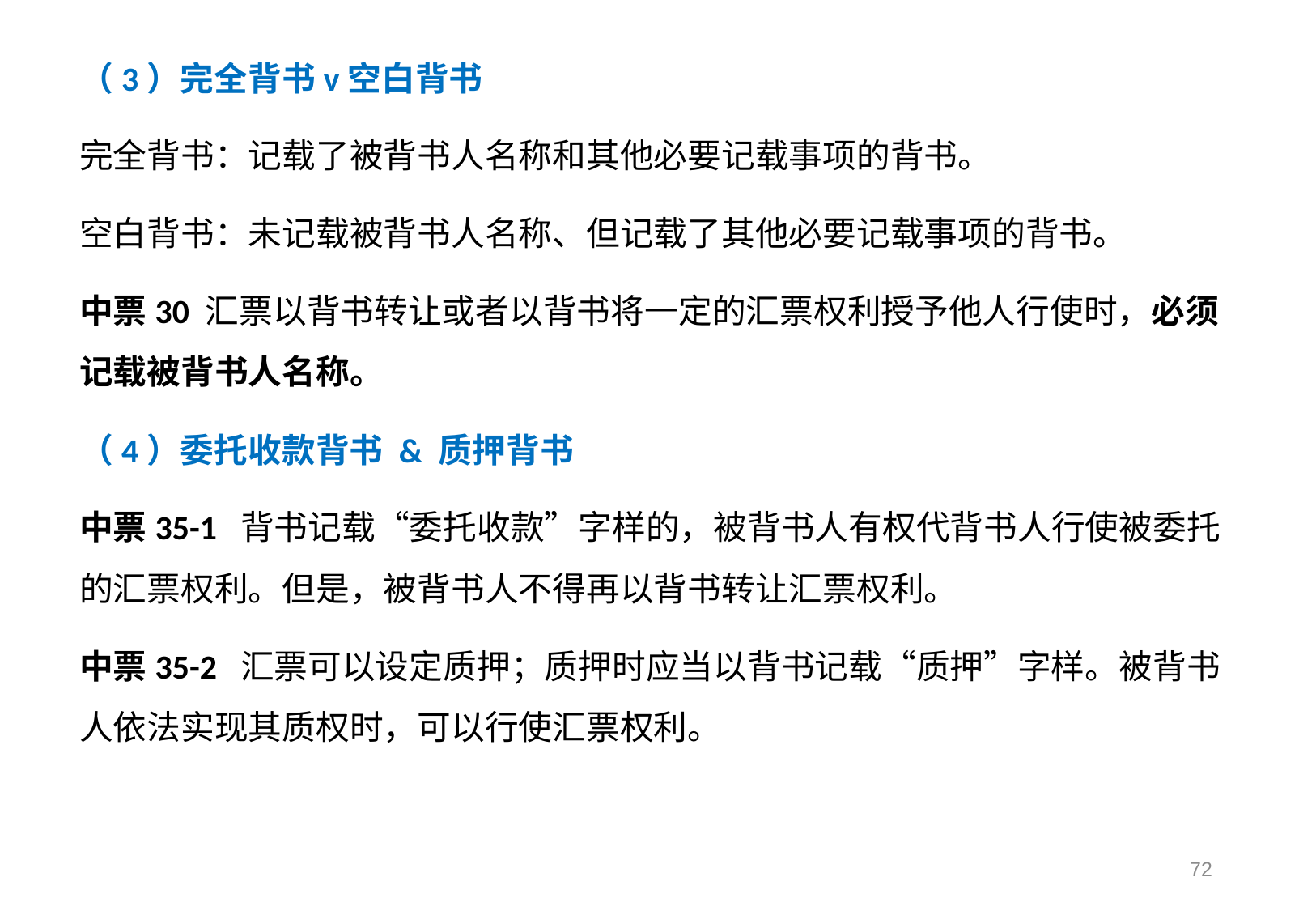

（3）完全背书v空白背书
完全背书：记载了被背书人名称和其他必要记载事项的背书。
空白背书：未记载被背书人名称、但记载了其他必要记载事项的背书。
中票30 汇票以背书转让或者以背书将一定的汇票权利授予他人行使时，必须记载被背书人名称。
（4）委托收款背书 & 质押背书
中票35-1  背书记载“委托收款”字样的，被背书人有权代背书人行使被委托的汇票权利。但是，被背书人不得再以背书转让汇票权利。
中票35-2  汇票可以设定质押；质押时应当以背书记载“质押”字样。被背书人依法实现其质权时，可以行使汇票权利。
72